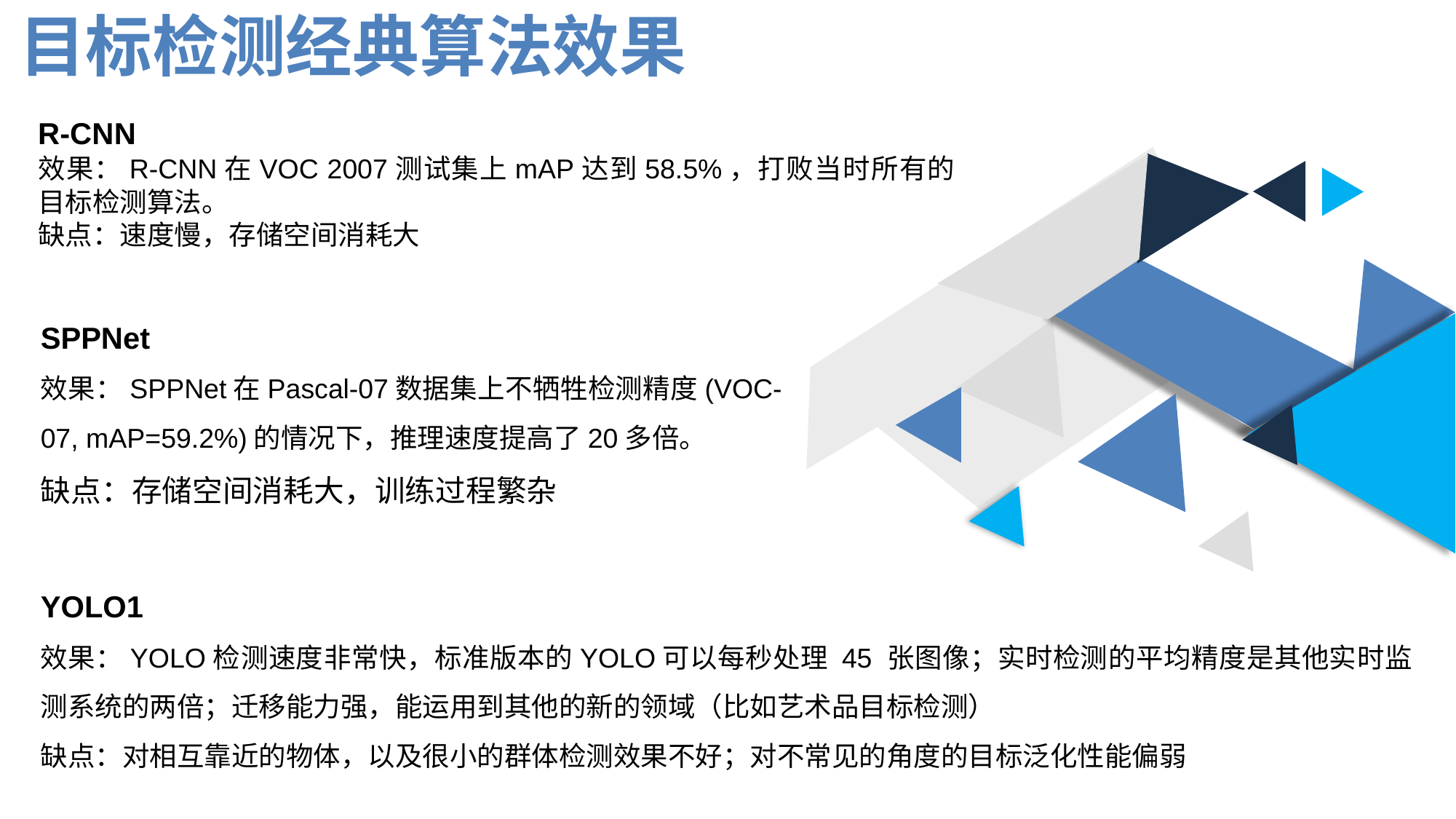

目标检测经典算法效果
R-CNN
效果：R-CNN在VOC 2007测试集上mAP达到58.5%，打败当时所有的目标检测算法。
缺点：速度慢，存储空间消耗大

SPPNet
效果：SPPNet在Pascal-07数据集上不牺牲检测精度(VOC-07, mAP=59.2%)的情况下，推理速度提高了20多倍。
缺点：存储空间消耗大，训练过程繁杂

YOLO1
效果：YOLO检测速度非常快，标准版本的YOLO可以每秒处理 45 张图像；实时检测的平均精度是其他实时监测系统的两倍；迁移能力强，能运用到其他的新的领域（比如艺术品目标检测）
缺点：对相互靠近的物体，以及很小的群体检测效果不好；对不常见的角度的目标泛化性能偏弱